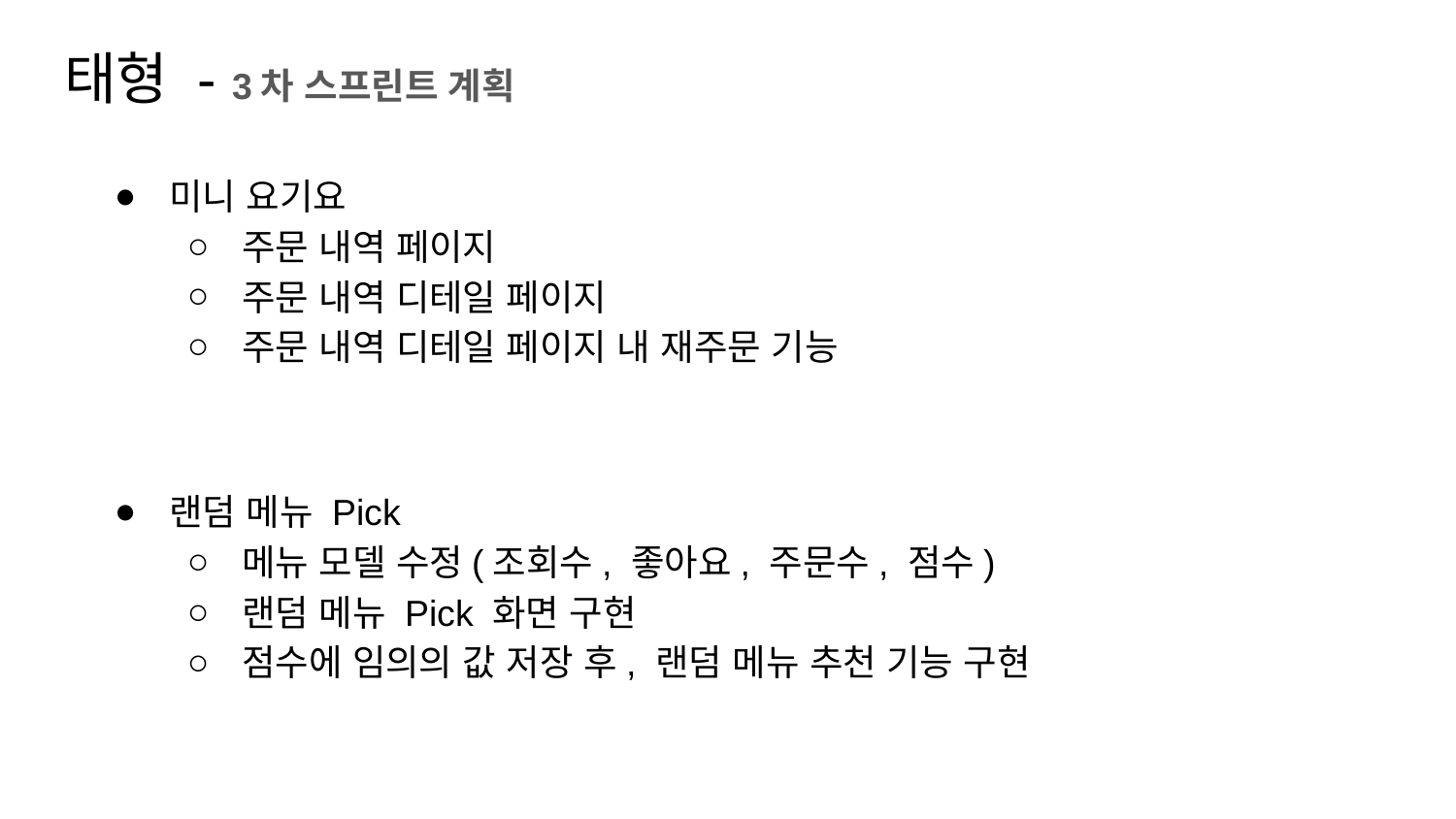

# 태형 - 3차 스프린트 계획
미니 요기요
주문 내역 페이지
주문 내역 디테일 페이지
주문 내역 디테일 페이지 내 재주문 기능

랜덤 메뉴 Pick
메뉴 모델 수정(조회수, 좋아요, 주문수, 점수)
랜덤 메뉴 Pick 화면 구현
점수에 임의의 값 저장 후, 랜덤 메뉴 추천 기능 구현